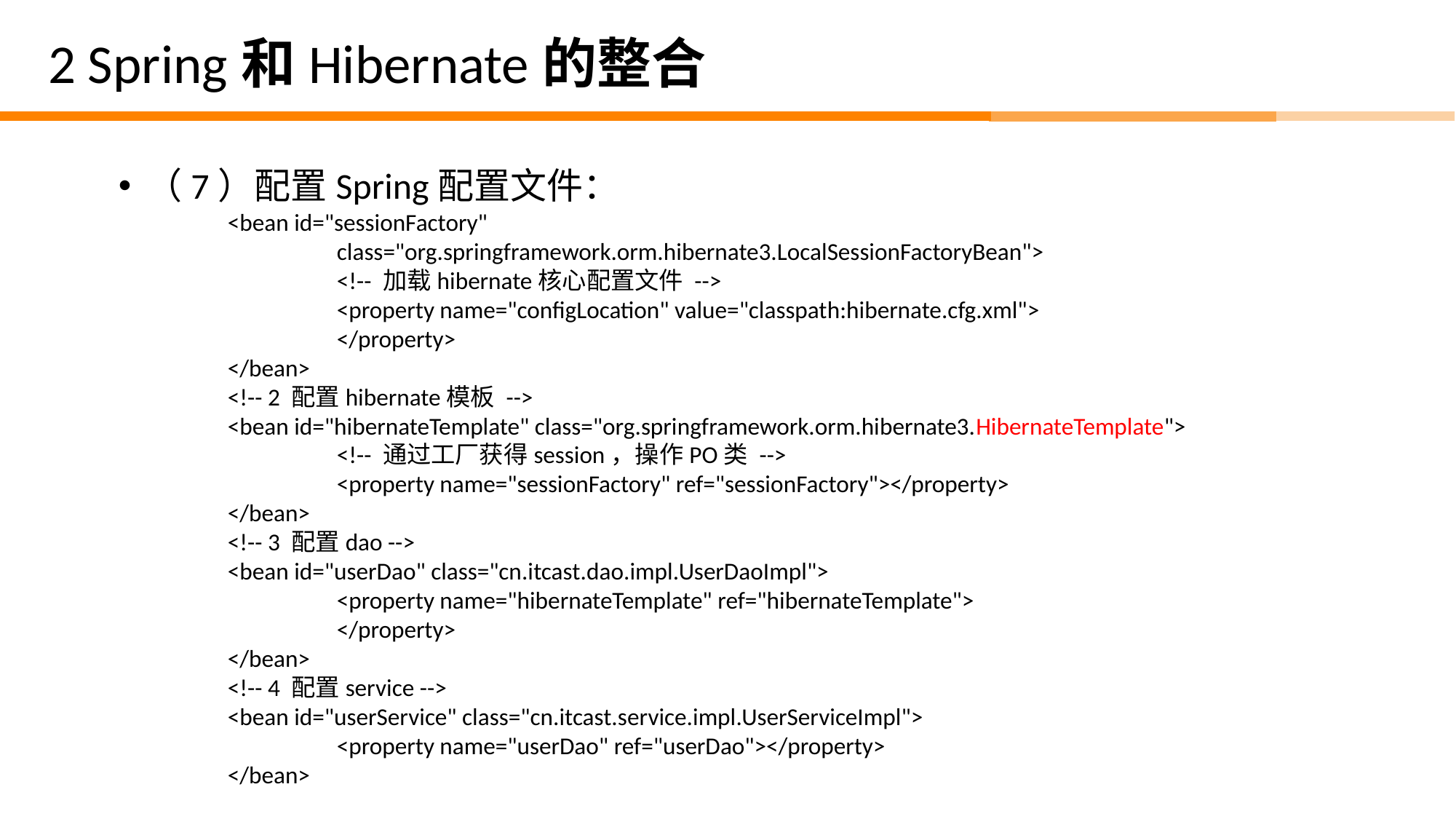

# 2 Spring和Hibernate的整合
（7）配置Spring配置文件：
	<bean id="sessionFactory"
		class="org.springframework.orm.hibernate3.LocalSessionFactoryBean">
		<!-- 加载hibernate核心配置文件 -->
		<property name="configLocation" value="classpath:hibernate.cfg.xml">
		</property>
	</bean>
	<!-- 2 配置hibernate模板 -->
	<bean id="hibernateTemplate" class="org.springframework.orm.hibernate3.HibernateTemplate">
		<!-- 通过工厂获得session，操作PO类 -->
		<property name="sessionFactory" ref="sessionFactory"></property>
	</bean>
	<!-- 3 配置dao -->
	<bean id="userDao" class="cn.itcast.dao.impl.UserDaoImpl">
		<property name="hibernateTemplate" ref="hibernateTemplate">
		</property>
	</bean>
	<!-- 4 配置service -->
	<bean id="userService" class="cn.itcast.service.impl.UserServiceImpl">
		<property name="userDao" ref="userDao"></property>
	</bean>